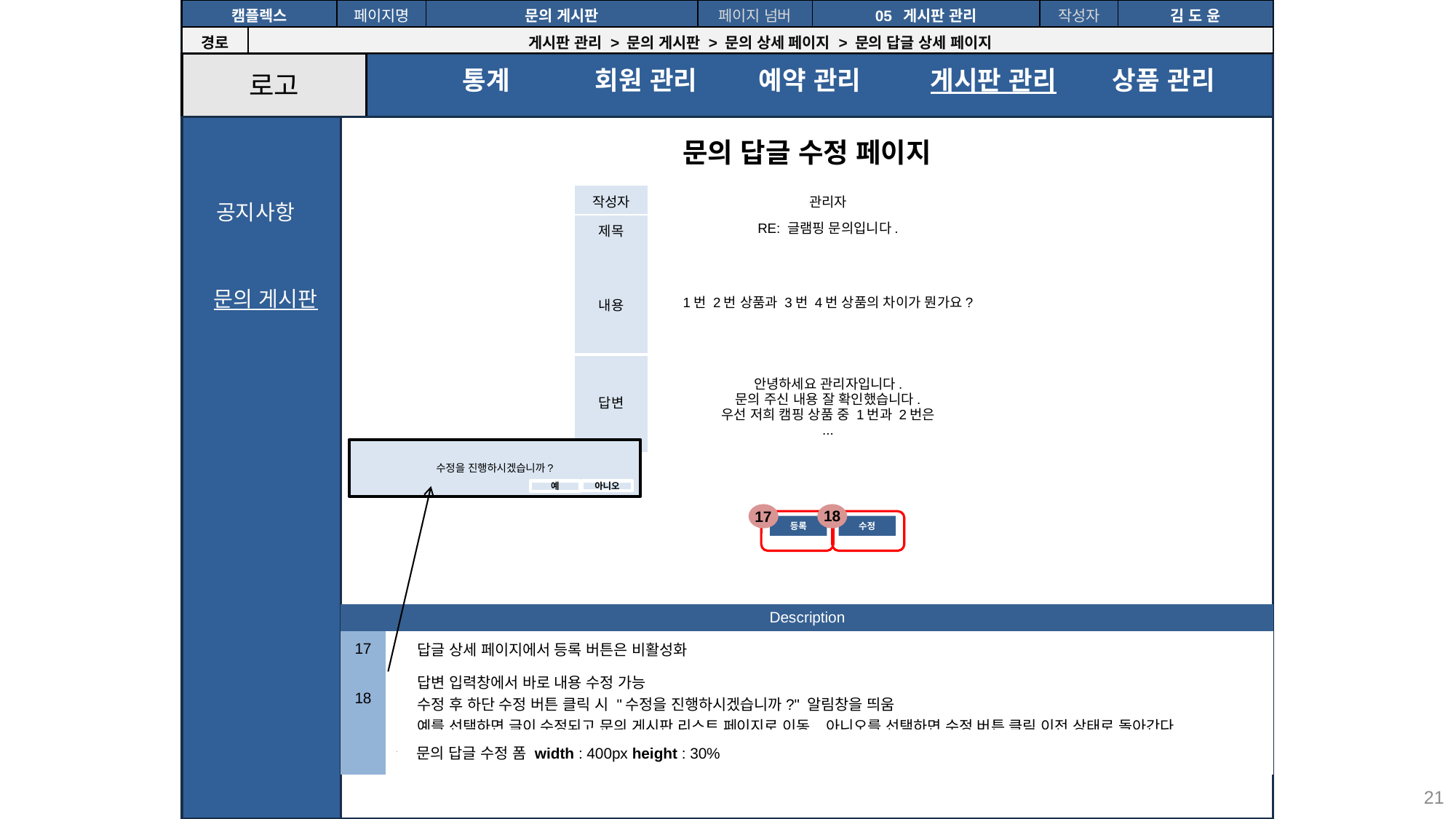

| 캠플렉스 |  | 페이지명 | 문의 게시판 | 페이지 넘버 | 05 게시판 관리 | 작성자 | 김 도 윤 |
| --- | --- | --- | --- | --- | --- | --- | --- |
| 경로 | 게시판 관리 > 문의 게시판 > 문의 상세 페이지 > 문의 답글 상세 페이지 |  |  |  |  |  |  |

로고
통계
회원 관리
예약 관리
게시판 관리
상품 관리

문의 답글 수정 페이지
| 작성자 | 관리자 |
| --- | --- |
공지사항
| 제목 | RE: 글램핑 문의입니다. |
| --- | --- |
| 내용 | 1번 2번 상품과 3번 4번 상품의 차이가 뭔가요? |
| --- | --- |
문의 게시판
| 답변 | 안녕하세요 관리자입니다. 문의 주신 내용 잘 확인했습니다. 우선 저희 캠핑 상품 중 1번과 2번은 ... |
| --- | --- |
수정을 진행하시겠습니까?
예
아니오
18
17

등록
수정
| Description |  |
| --- | --- |
| 17 | 답글 상세 페이지에서 등록 버튼은 비활성화 |
| 18 | 답변 입력창에서 바로 내용 수정 가능 수정 후 하단 수정 버튼 클릭 시 "수정을 진행하시겠습니까?" 알림창을 띄움 예를 선택하면 글이 수정되고 문의 게시판 리스트 페이지로 이동, 아니오를 선택하면 수정 버튼 클릭 이전 상태로 돌아간다. |
|  | 문의 답글 수정 폼 width : 400px height : 30% |
21